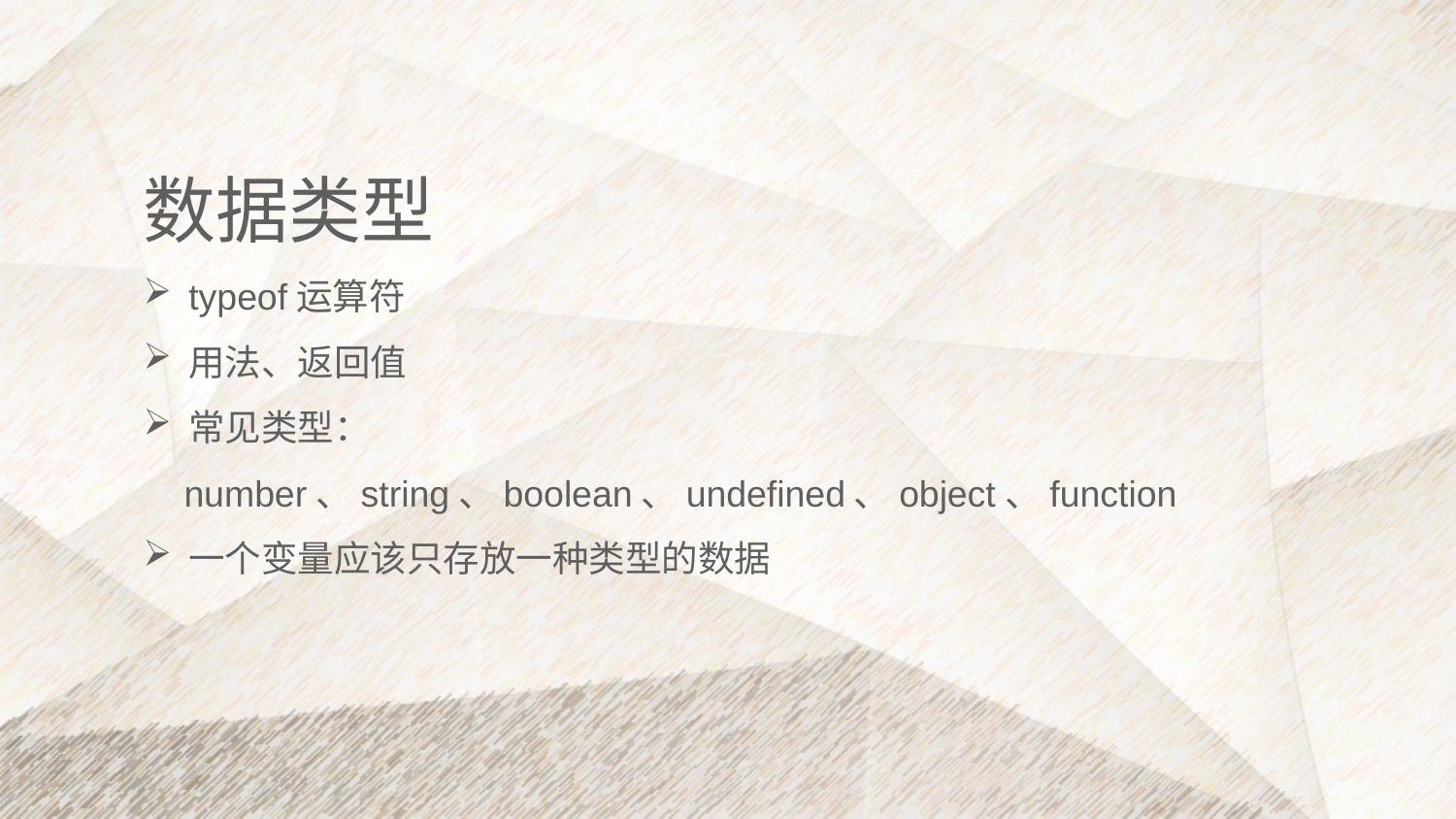

数据类型
typeof运算符
用法、返回值
常见类型：
    number、string、boolean、undefined、object、function
一个变量应该只存放一种类型的数据